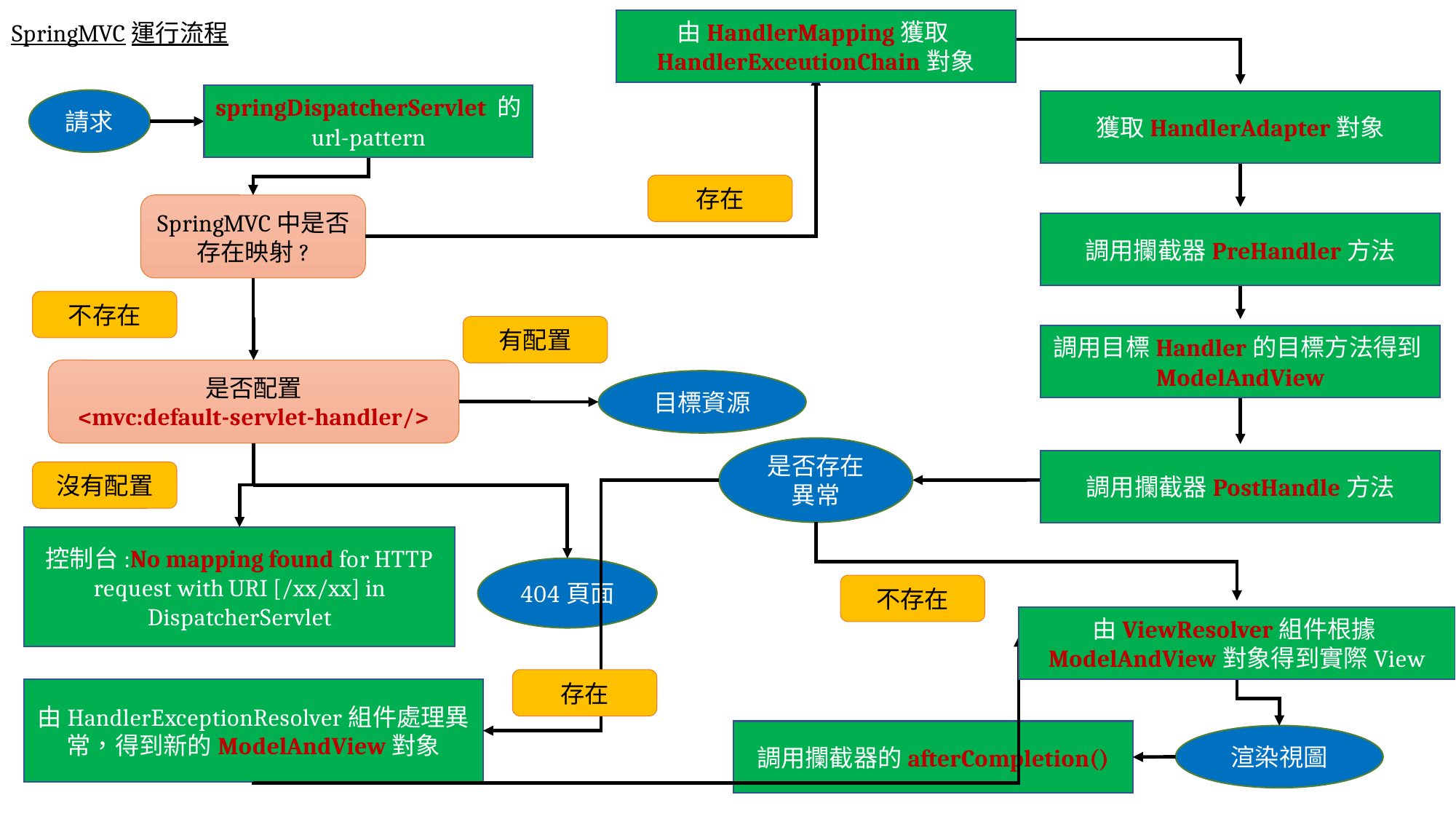

# SpringMVC運行流程
由HandlerMapping獲取HandlerExceutionChain對象
springDispatcherServlet 的 url-pattern
請求
獲取HandlerAdapter對象
存在
SpringMVC中是否存在映射?
調用攔截器PreHandler方法
不存在
有配置
調用目標Handler的目標方法得到ModelAndView
是否配置
<mvc:default-servlet-handler/>
目標資源
是否存在異常
調用攔截器PostHandle方法
沒有配置
控制台:No mapping found for HTTP request with URI [/xx/xx] in DispatcherServlet
404頁面
不存在
由ViewResolver組件根據ModelAndView對象得到實際View
存在
由HandlerExceptionResolver組件處理異常，得到新的ModelAndView對象
調用攔截器的afterCompletion()
渲染視圖